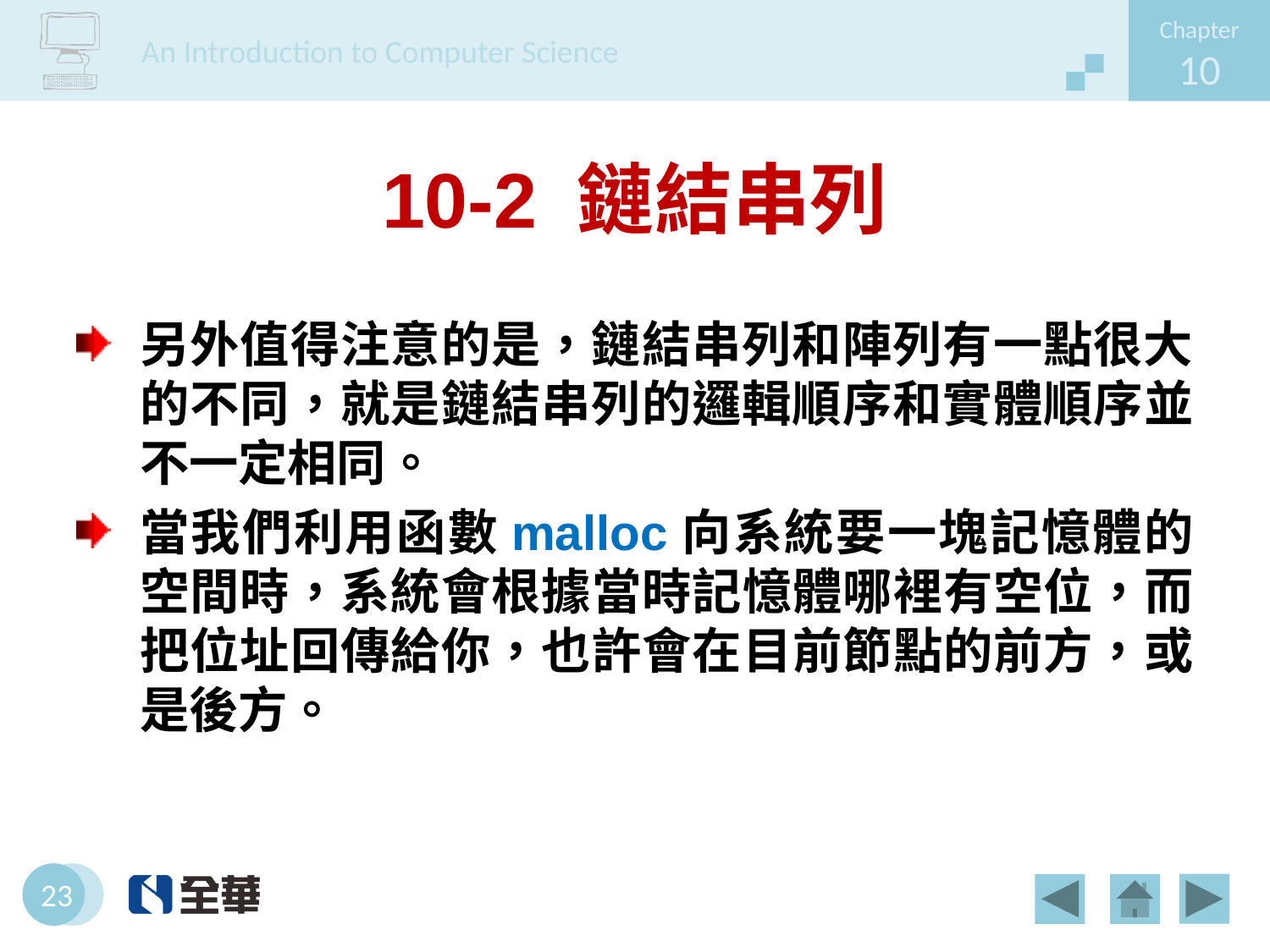

# 10-2 鏈結串列
另外值得注意的是，鏈結串列和陣列有一點很大的不同，就是鏈結串列的邏輯順序和實體順序並不一定相同。
當我們利用函數malloc向系統要一塊記憶體的空間時，系統會根據當時記憶體哪裡有空位，而把位址回傳給你，也許會在目前節點的前方，或是後方。